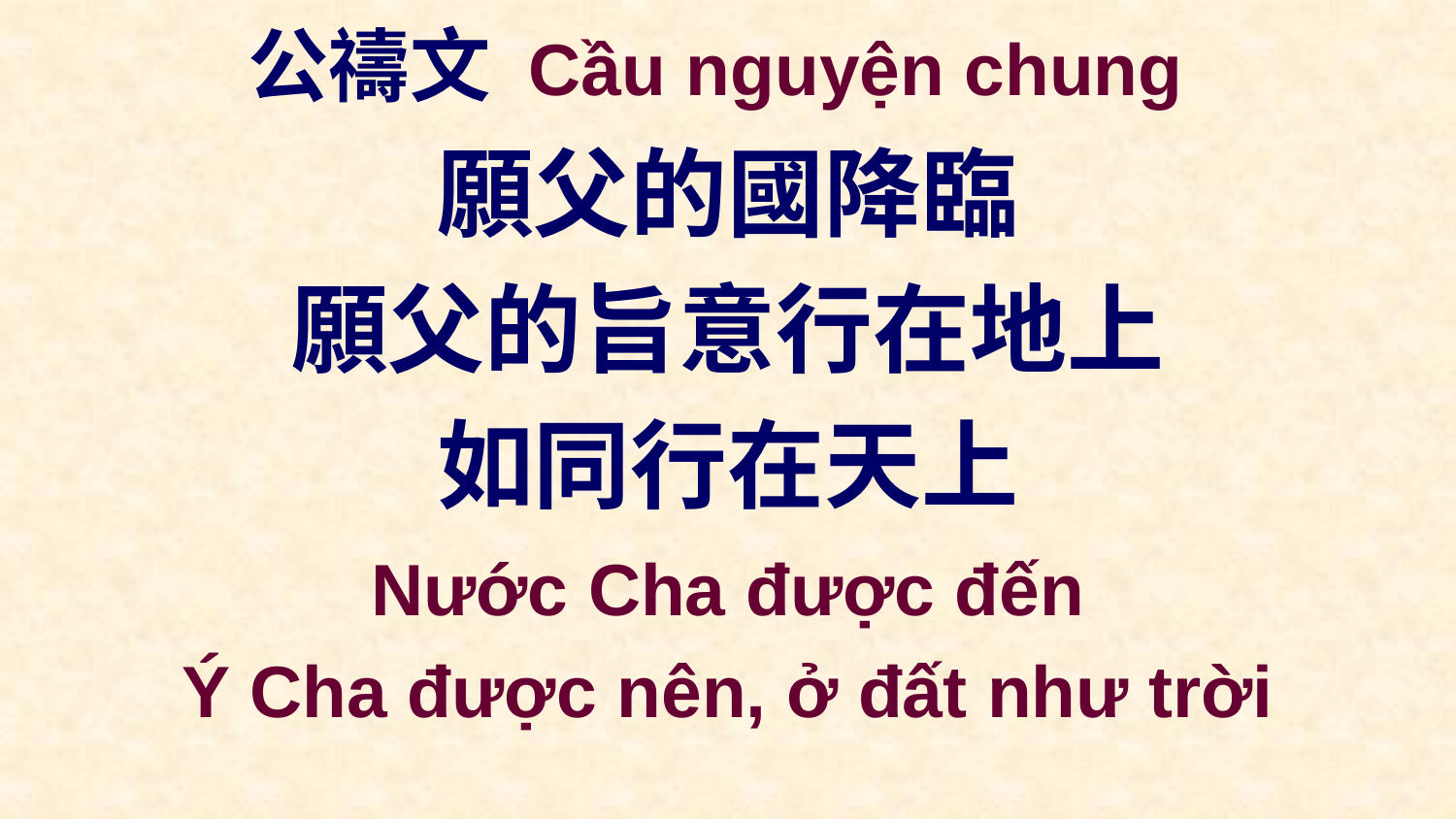

# 公禱文 Cầu nguyện chung
願父的國降臨
願父的旨意行在地上
如同行在天上
Nước Cha được đến
Ý Cha được nên, ở đất như trời